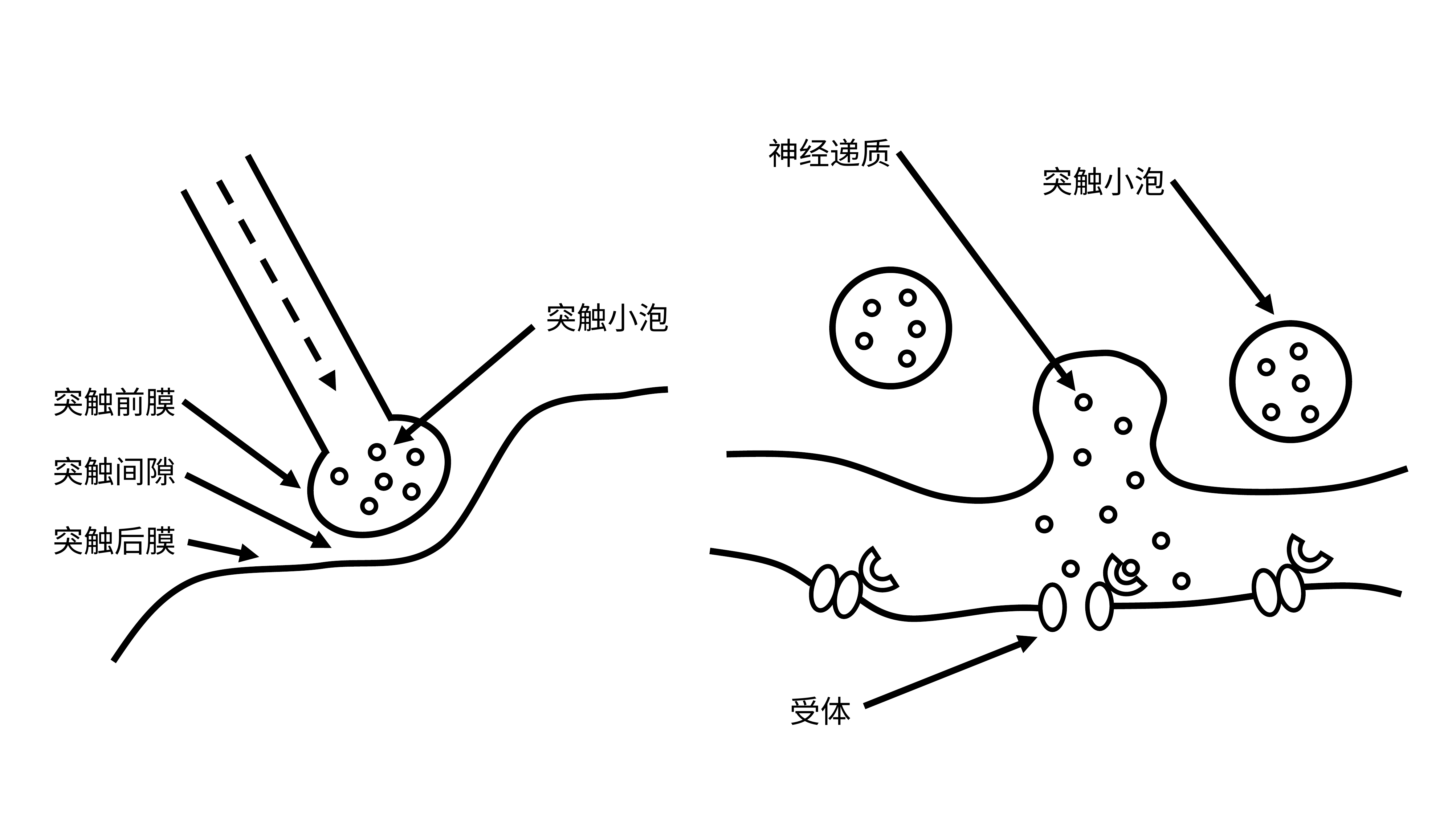

神经递质

突触小泡

突触小泡
突触前膜
突触间隙
突触后膜
受体